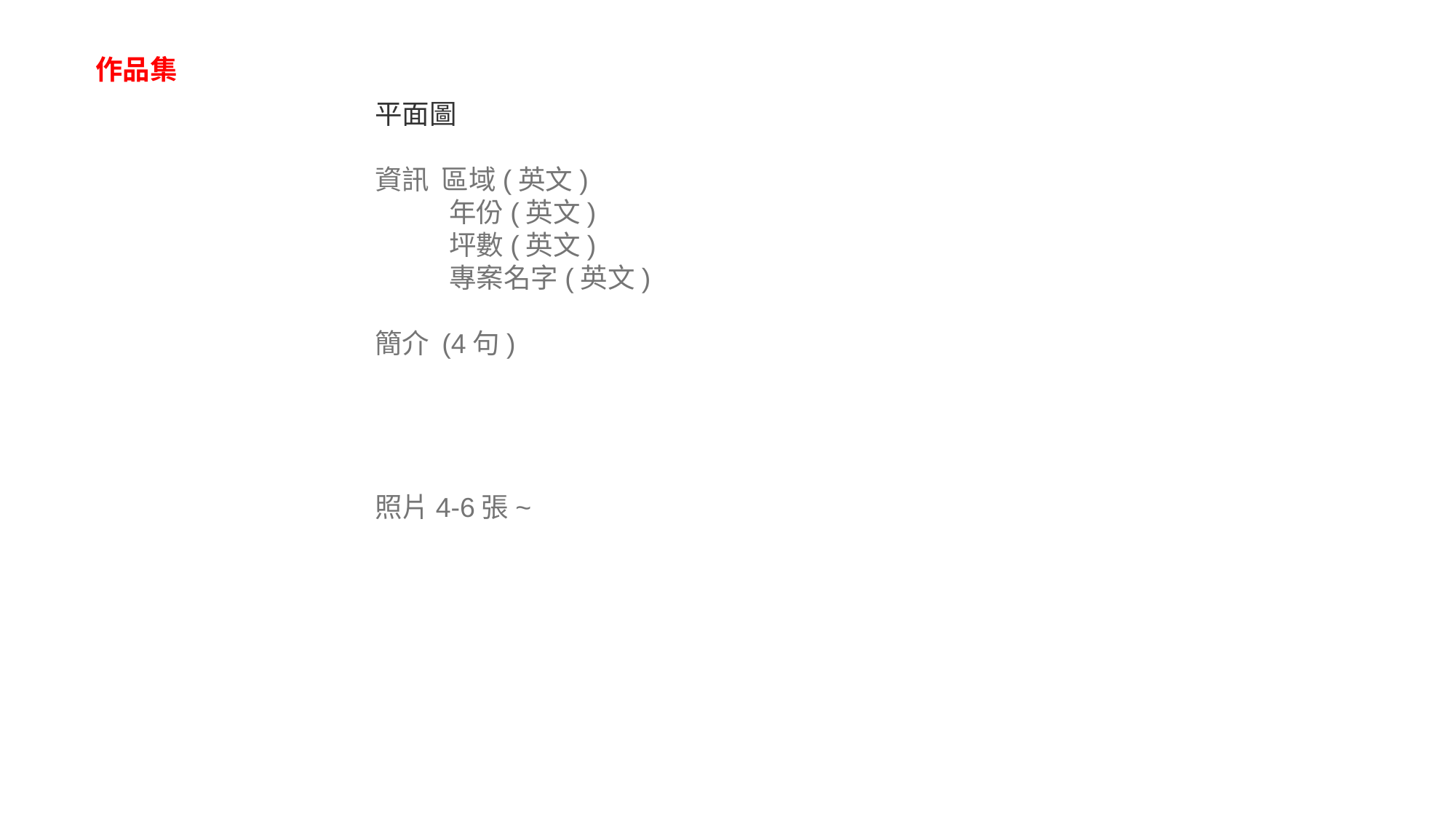

作品集
平面圖

資訊  區域(英文)
           年份(英文)
           坪數(英文)
           專案名字(英文)

簡介 (4句)

照片4-6張~